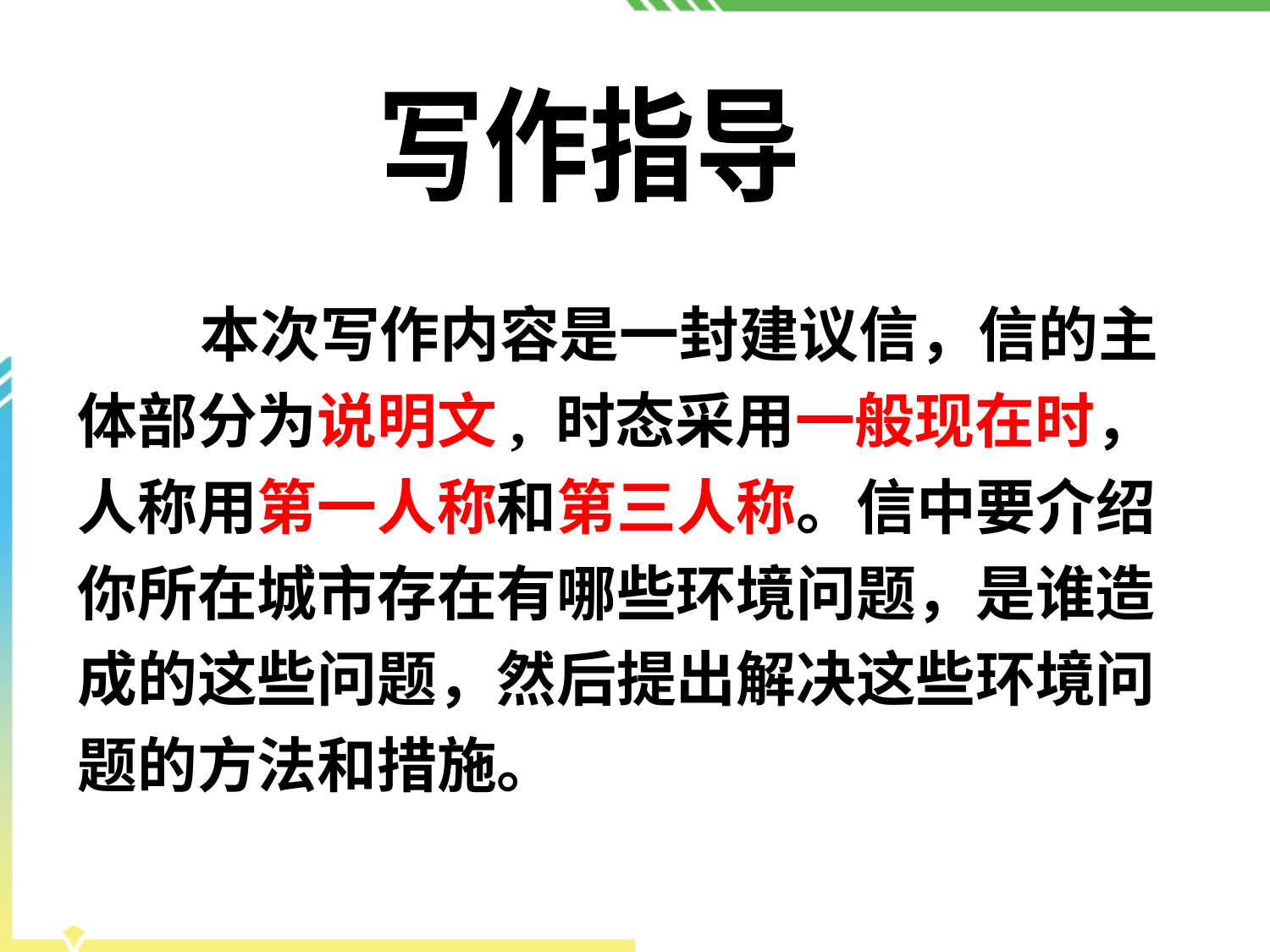

写作指导
        本次写作内容是一封建议信，信的主体部分为说明文, 时态采用一般现在时，人称用第一人称和第三人称。信中要介绍你所在城市存在有哪些环境问题，是谁造成的这些问题，然后提出解决这些环境问题的方法和措施。